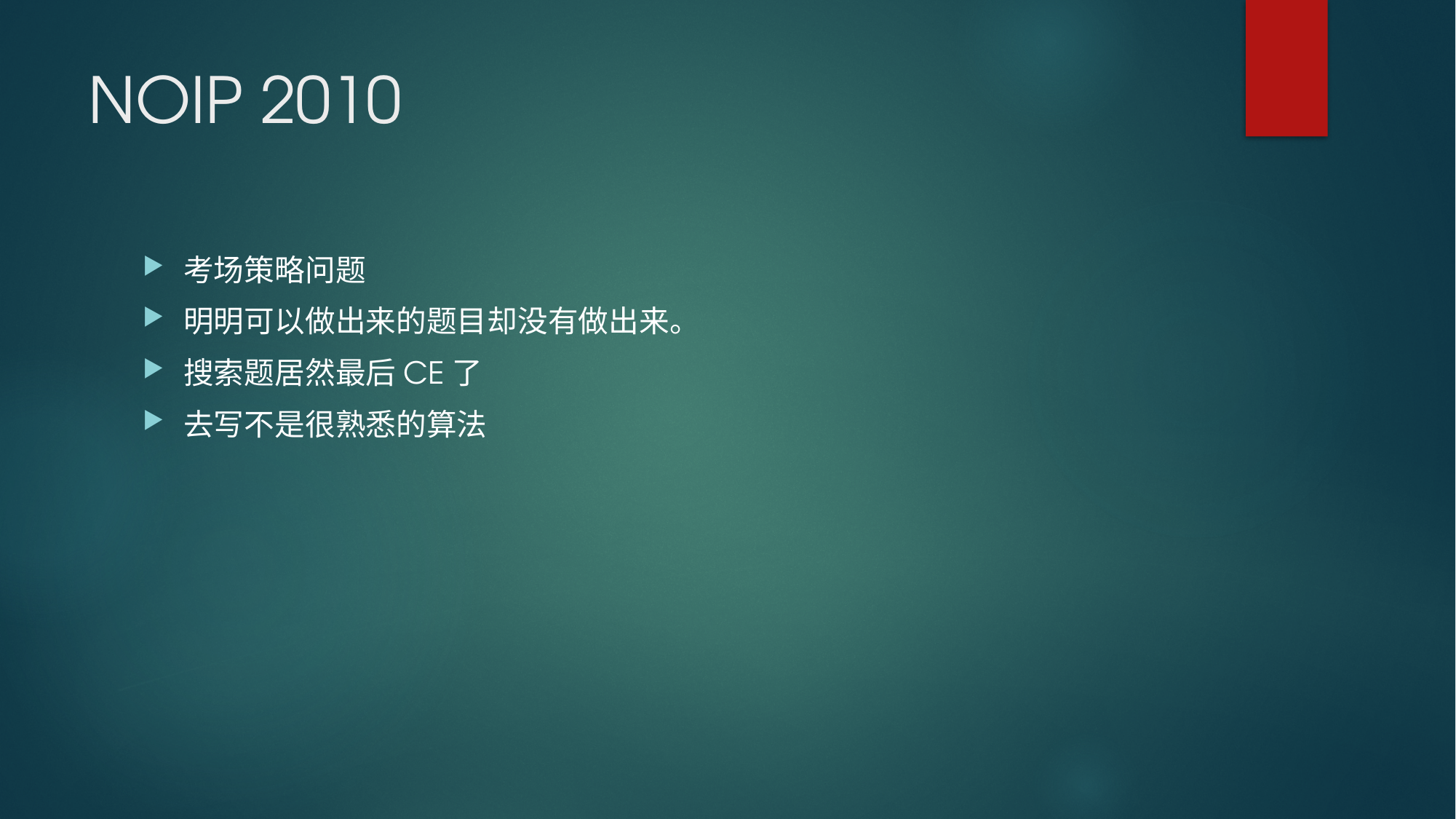

# NOIP 2010
考场策略问题
明明可以做出来的题目却没有做出来。
搜索题居然最后CE了
去写不是很熟悉的算法